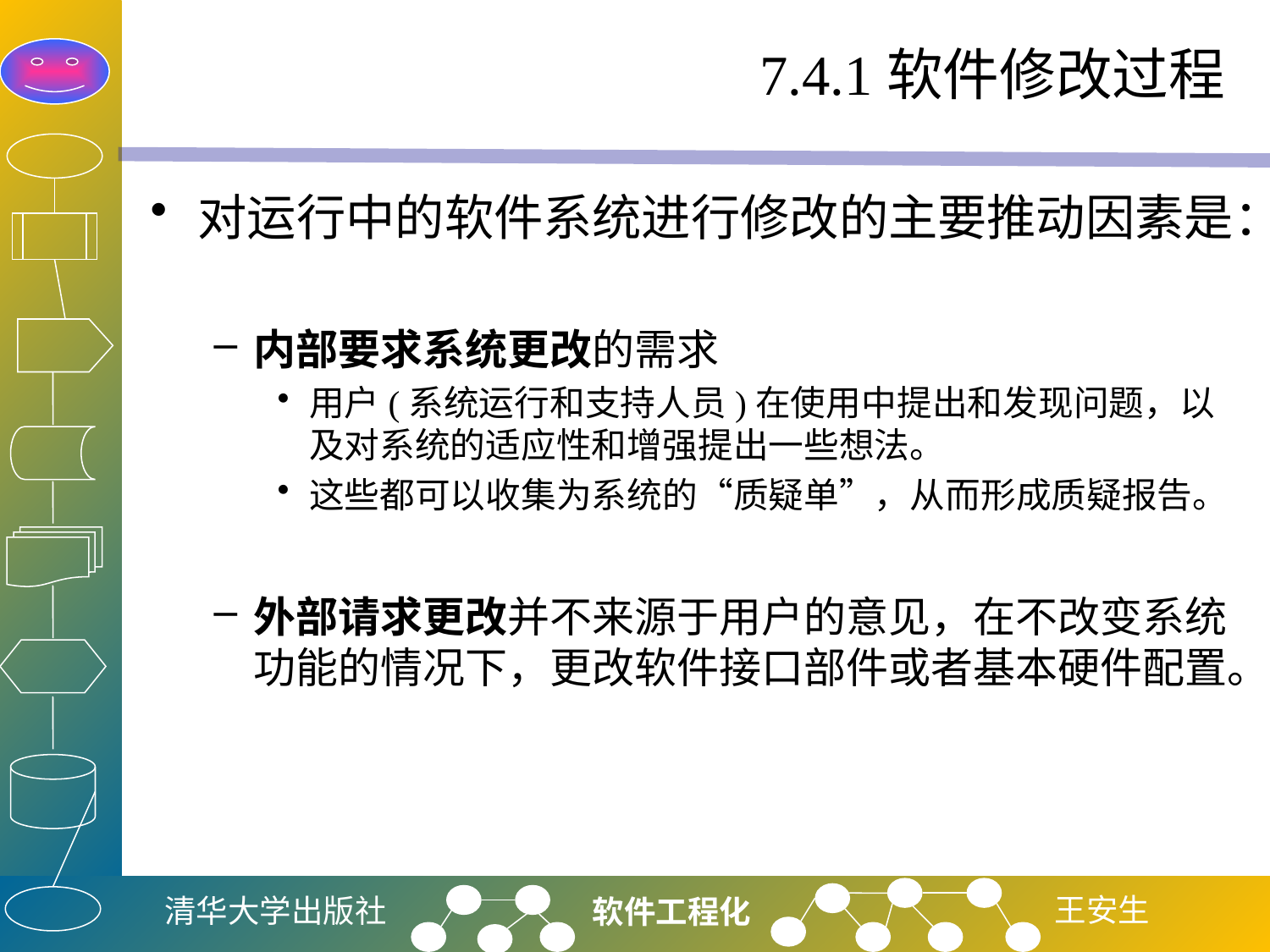

# 7.4.1软件修改过程
对运行中的软件系统进行修改的主要推动因素是：

内部要求系统更改的需求
用户(系统运行和支持人员)在使用中提出和发现问题，以及对系统的适应性和增强提出一些想法。
这些都可以收集为系统的“质疑单”，从而形成质疑报告。

外部请求更改并不来源于用户的意见，在不改变系统功能的情况下，更改软件接口部件或者基本硬件配置。